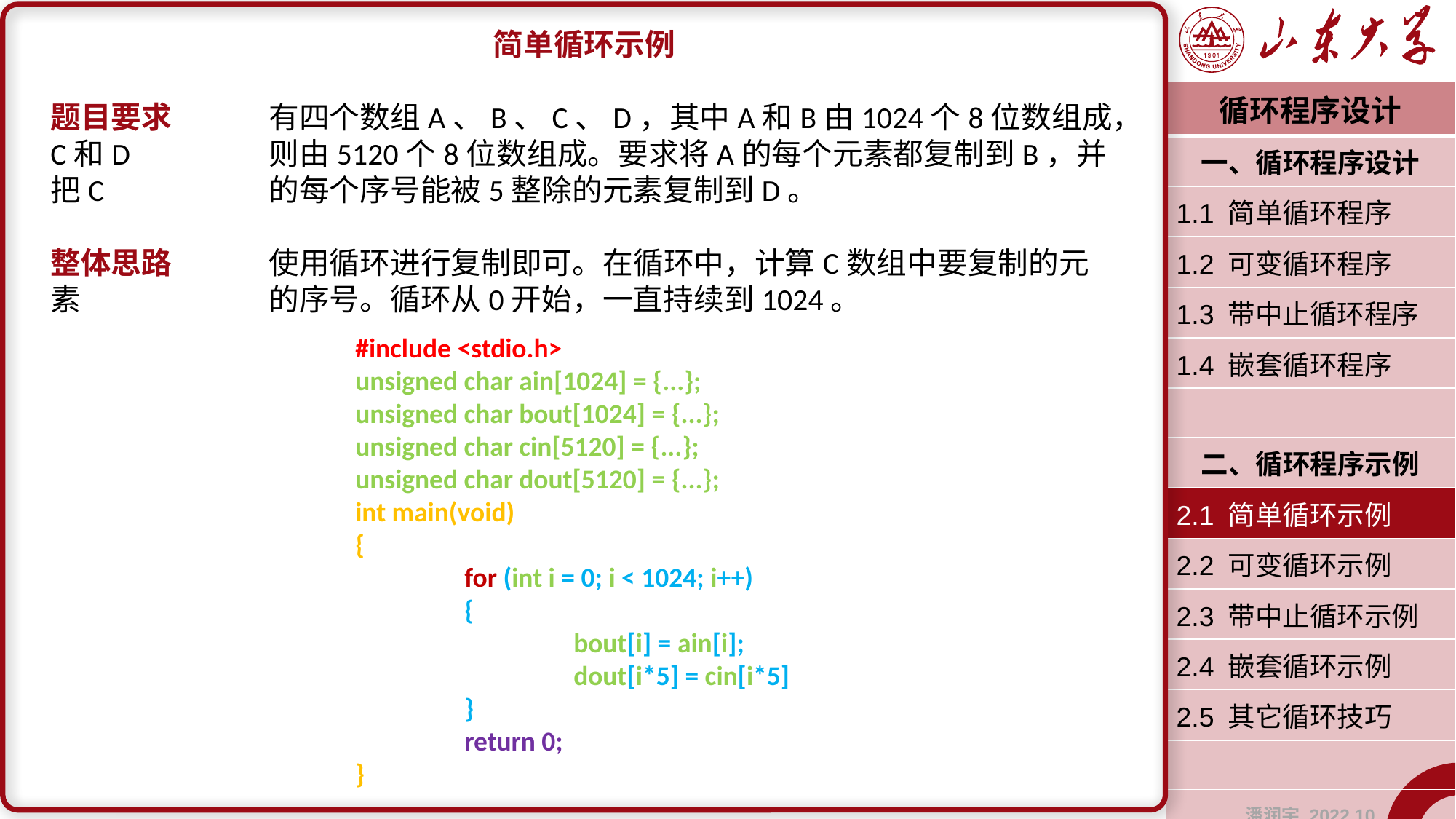

简单循环示例

题目要求	有四个数组A、B、C、D，其中A和B由1024个8位数组成，C和D		则由5120个8位数组成。要求将A的每个元素都复制到B，并把C		的每个序号能被5整除的元素复制到D。

整体思路	使用循环进行复制即可。在循环中，计算C数组中要复制的元素		的序号。循环从0开始，一直持续到1024。
| 循环程序设计 |
| --- |
| 一、循环程序设计 |
| 1.1 简单循环程序 |
| 1.2 可变循环程序 |
| 1.3 带中止循环程序 |
| 1.4 嵌套循环程序 |
|  |
| 二、循环程序示例 |
| 2.1 简单循环示例 |
| 2.2 可变循环示例 |
| 2.3 带中止循环示例 |
| 2.4 嵌套循环示例 |
| 2.5 其它循环技巧 |
|  |
| 潘润宇 2022.10 |
#include <stdio.h>
unsigned char ain[1024] = {...};
unsigned char bout[1024] = {...};
unsigned char cin[5120] = {...};
unsigned char dout[5120] = {...};
int main(void)
{
	for (int i = 0; i < 1024; i++)
	{
		bout[i] = ain[i];
		dout[i*5] = cin[i*5]
	}
	return 0;
}